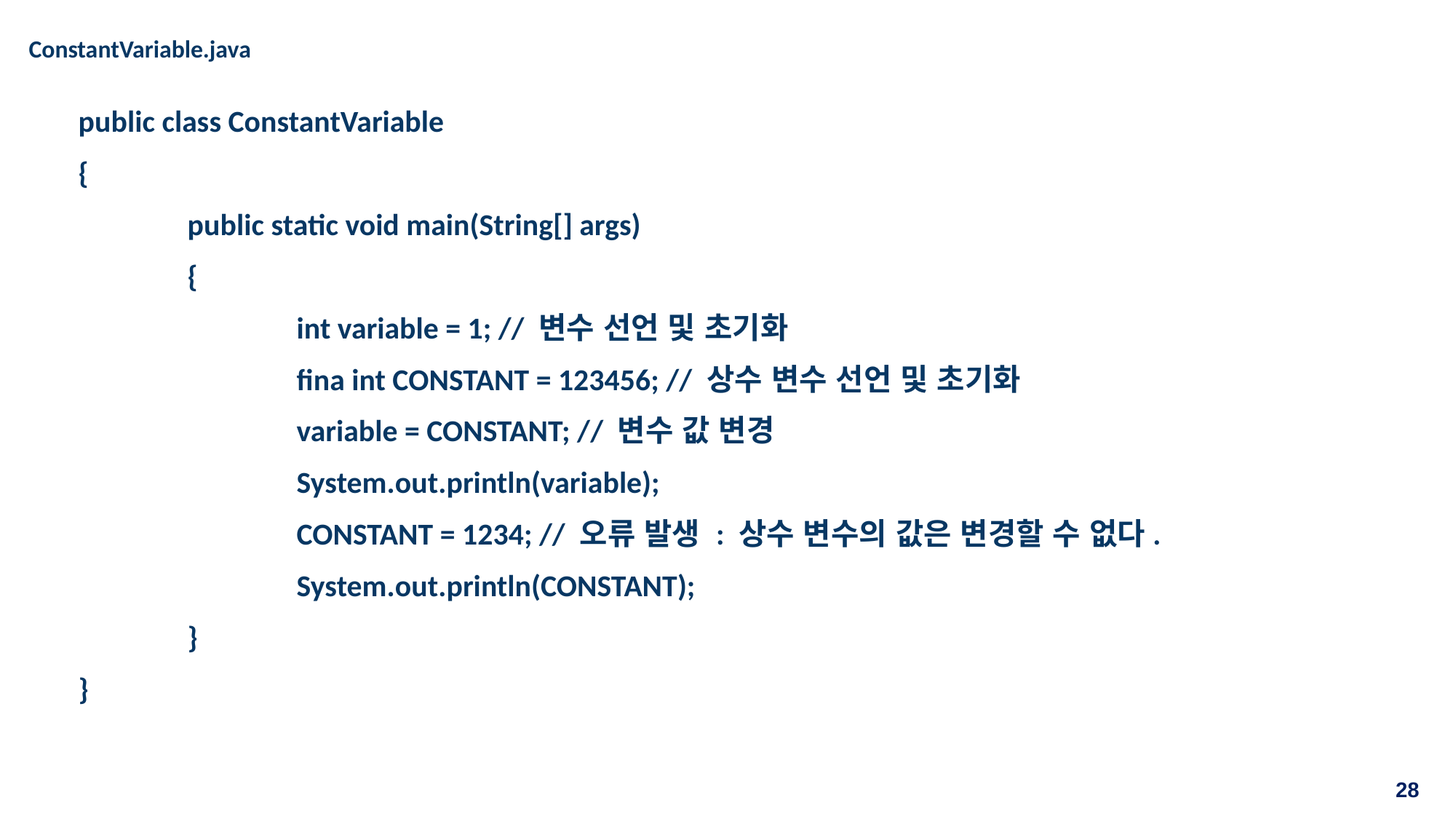

ConstantVariable.java
public class ConstantVariable
{
	public static void main(String[] args)
	{
		int variable = 1; // 변수 선언 및 초기화
		fina int CONSTANT = 123456; // 상수 변수 선언 및 초기화
		variable = CONSTANT; // 변수 값 변경
		System.out.println(variable);
		CONSTANT = 1234; // 오류 발생 : 상수 변수의 값은 변경할 수 없다.
		System.out.println(CONSTANT);
	}
}
28